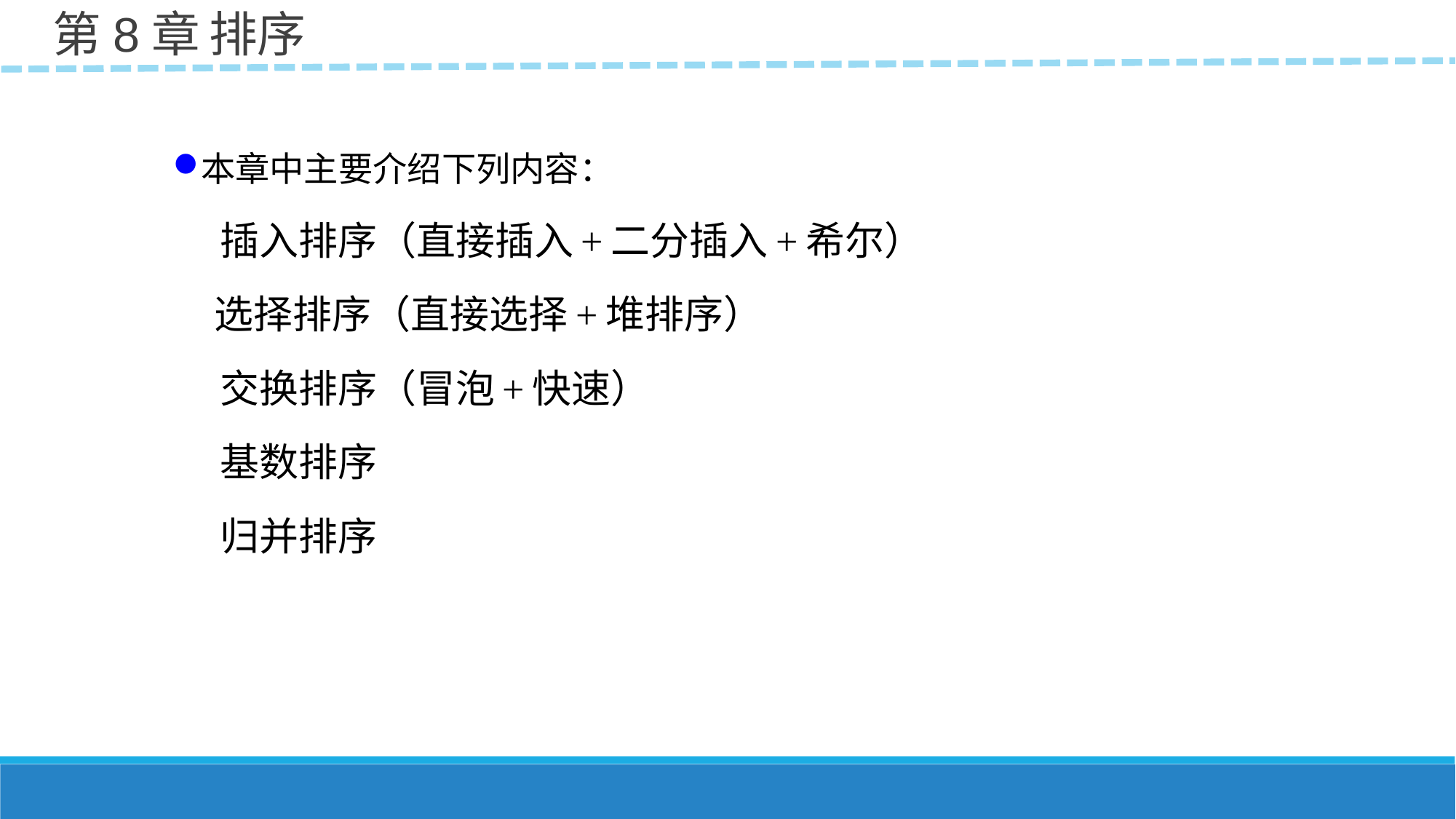

第8章 排序
本章中主要介绍下列内容：
      插入排序（直接插入+二分插入+希尔）
         选择排序（直接选择+堆排序）
      交换排序（冒泡+快速）
      基数排序
      归并排序